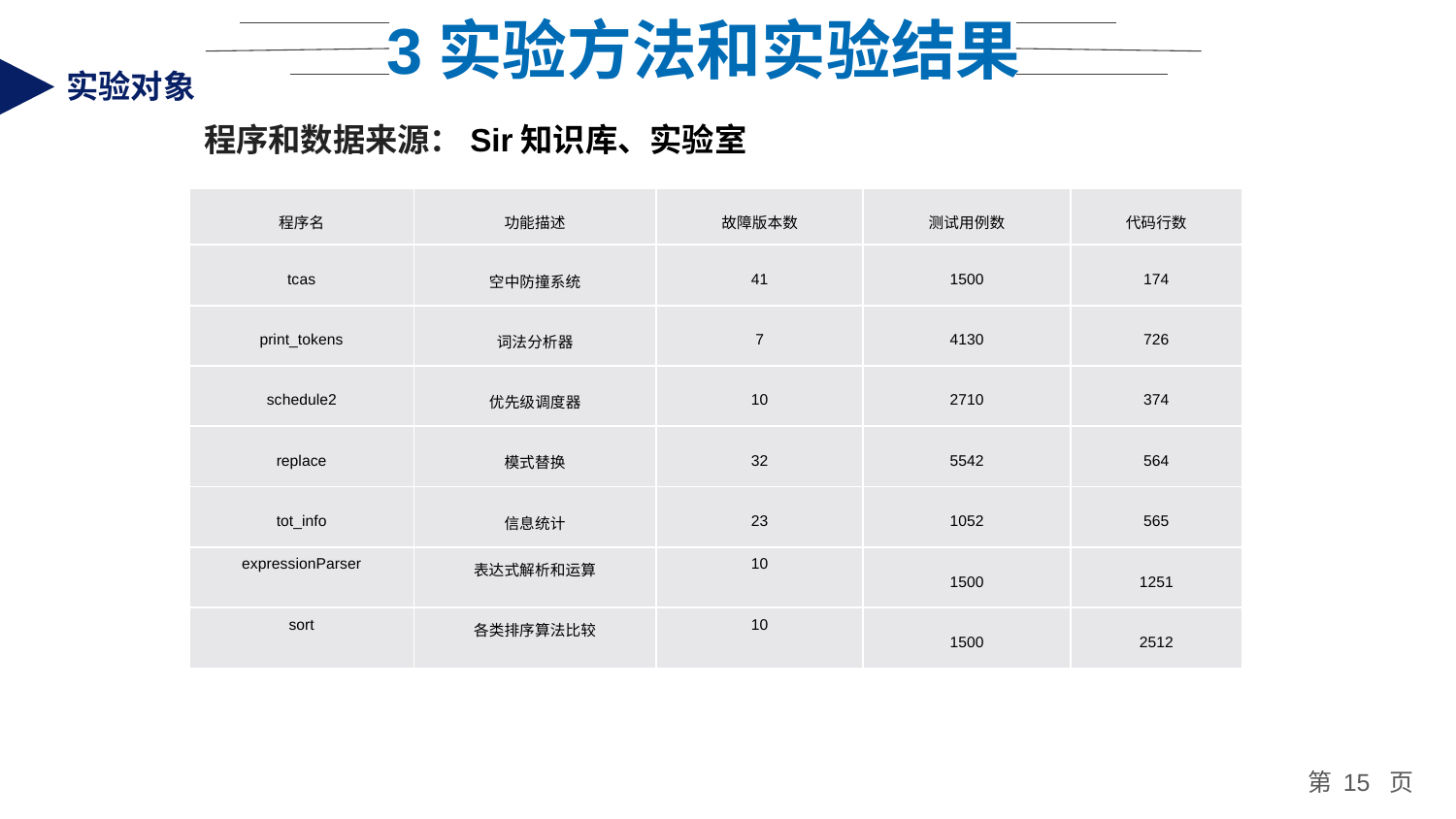

3实验方法和实验结果
实验对象

程序和数据来源：Sir知识库、实验室
| 程序名 | 功能描述 | 故障版本数 | 测试用例数 | 代码行数 |
| --- | --- | --- | --- | --- |
| tcas | 空中防撞系统 | 41 | 1500 | 174 |
| print\_tokens | 词法分析器 | 7 | 4130 | 726 |
| schedule2 | 优先级调度器 | 10 | 2710 | 374 |
| replace | 模式替换 | 32 | 5542 | 564 |
| tot\_info | 信息统计 | 23 | 1052 | 565 |
| expressionParser | 表达式解析和运算 | 10 | 1500 | 1251 |
| sort | 各类排序算法比较 | 10 | 1500 | 2512 |